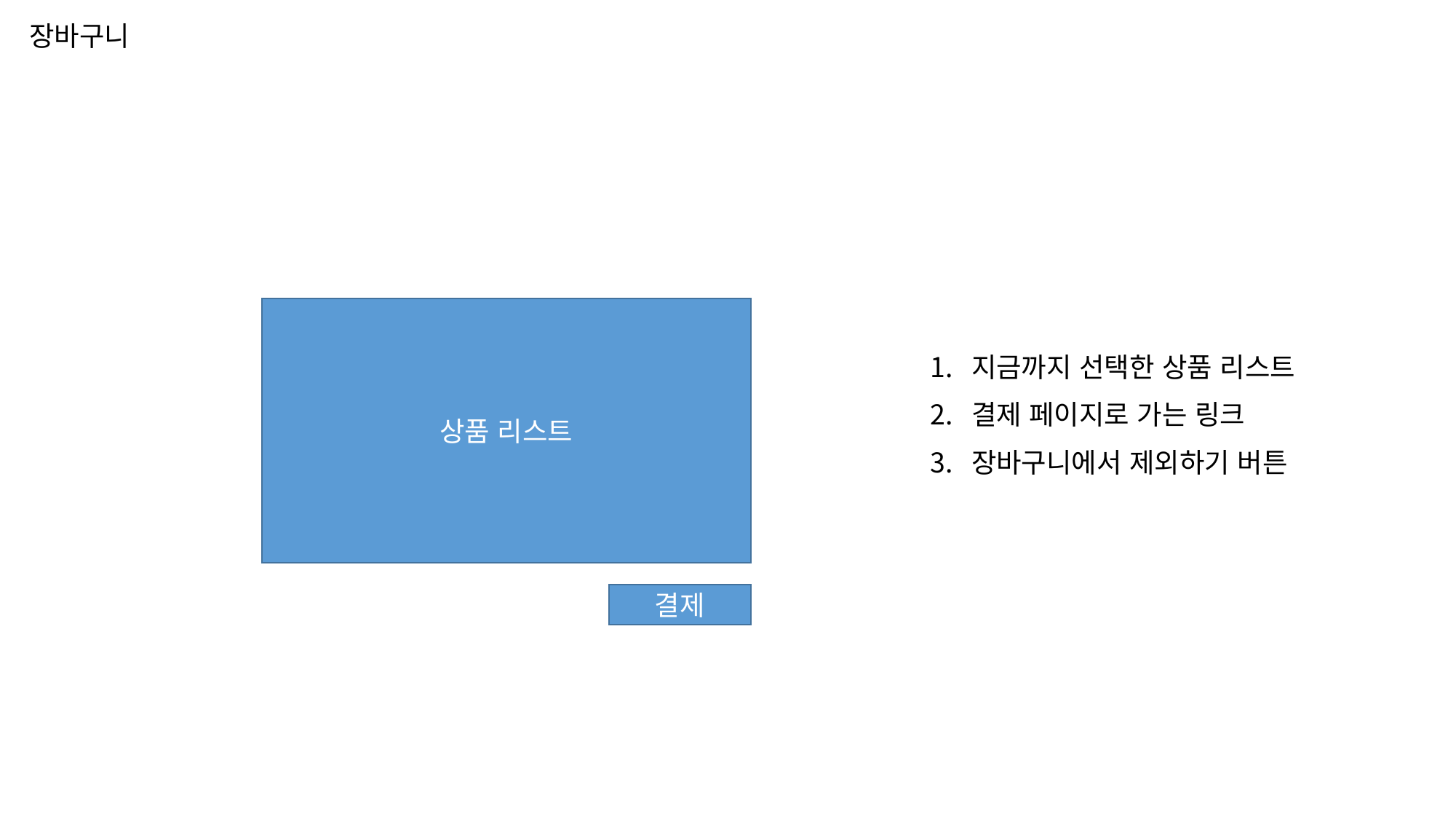

# 장바구니
지금까지 선택한 상품 리스트
결제 페이지로 가는 링크
장바구니에서 제외하기 버튼
상품 리스트
결제